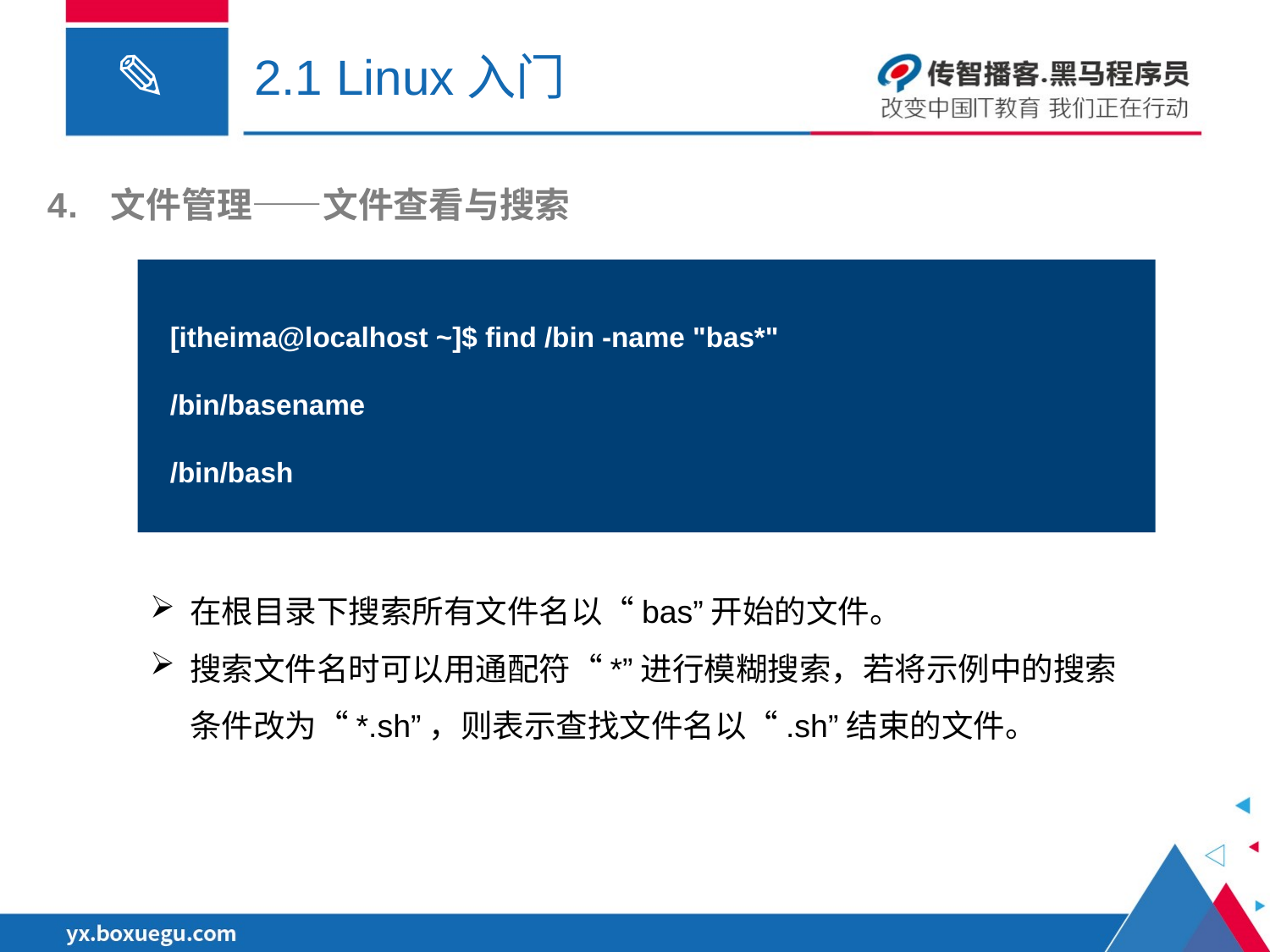

# 2.1 Linux入门
文件管理——文件查看与搜索

[itheima@localhost ~]$ find /bin -name "bas*"
/bin/basename
/bin/bash
在根目录下搜索所有文件名以“bas”开始的文件。
搜索文件名时可以用通配符“*”进行模糊搜索，若将示例中的搜索条件改为“*.sh”，则表示查找文件名以“.sh”结束的文件。